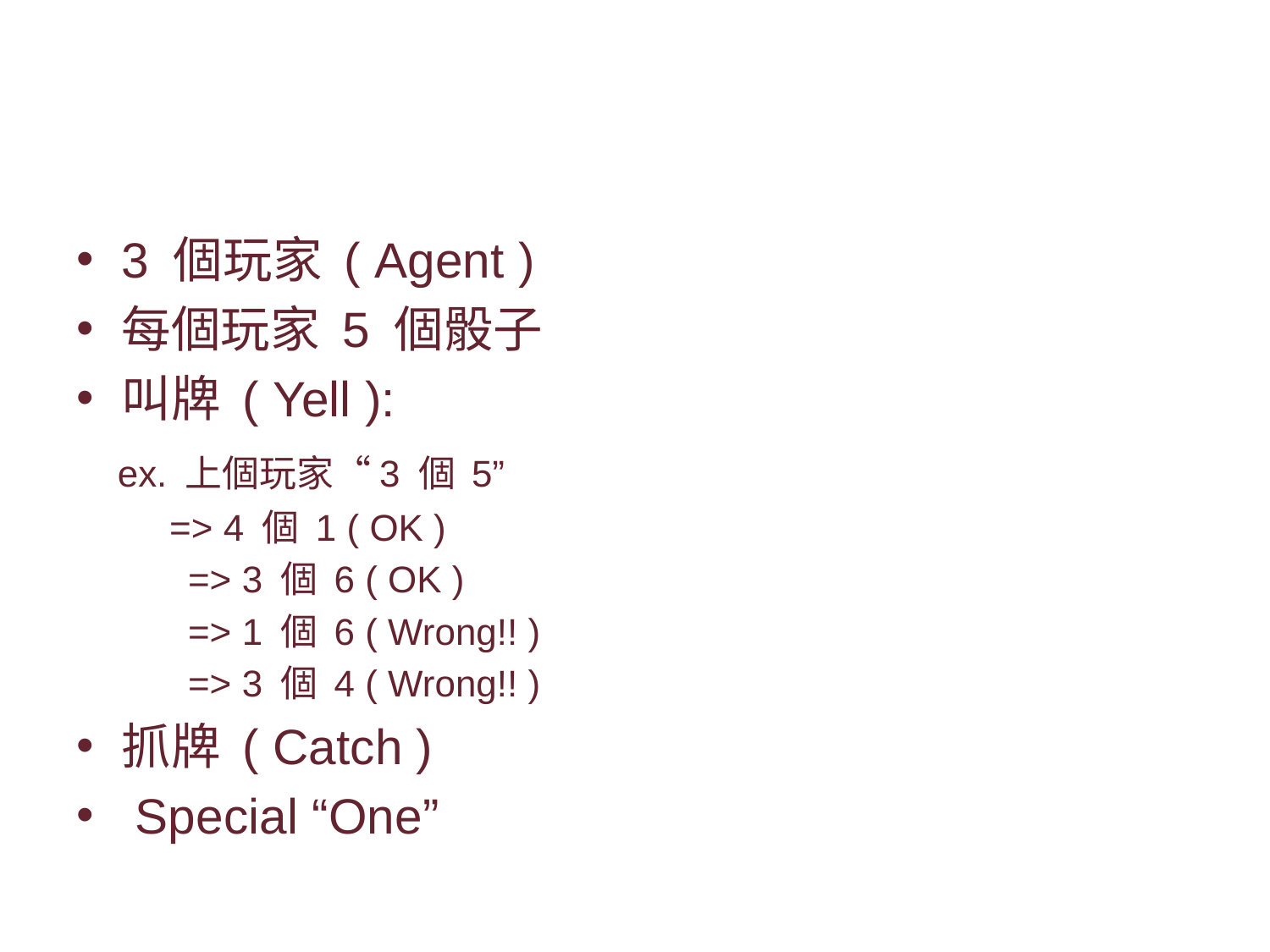

#
3 個玩家 ( Agent )
每個玩家 5 個骰子
叫牌 ( Yell ):
   ex. 上個玩家“3 個 5”
         => 4 個 1 ( OK )
		=> 3 個 6 ( OK )
		=> 1 個 6 ( Wrong!! )
		=> 3 個 4 ( Wrong!! )
抓牌 ( Catch )
 Special “One”